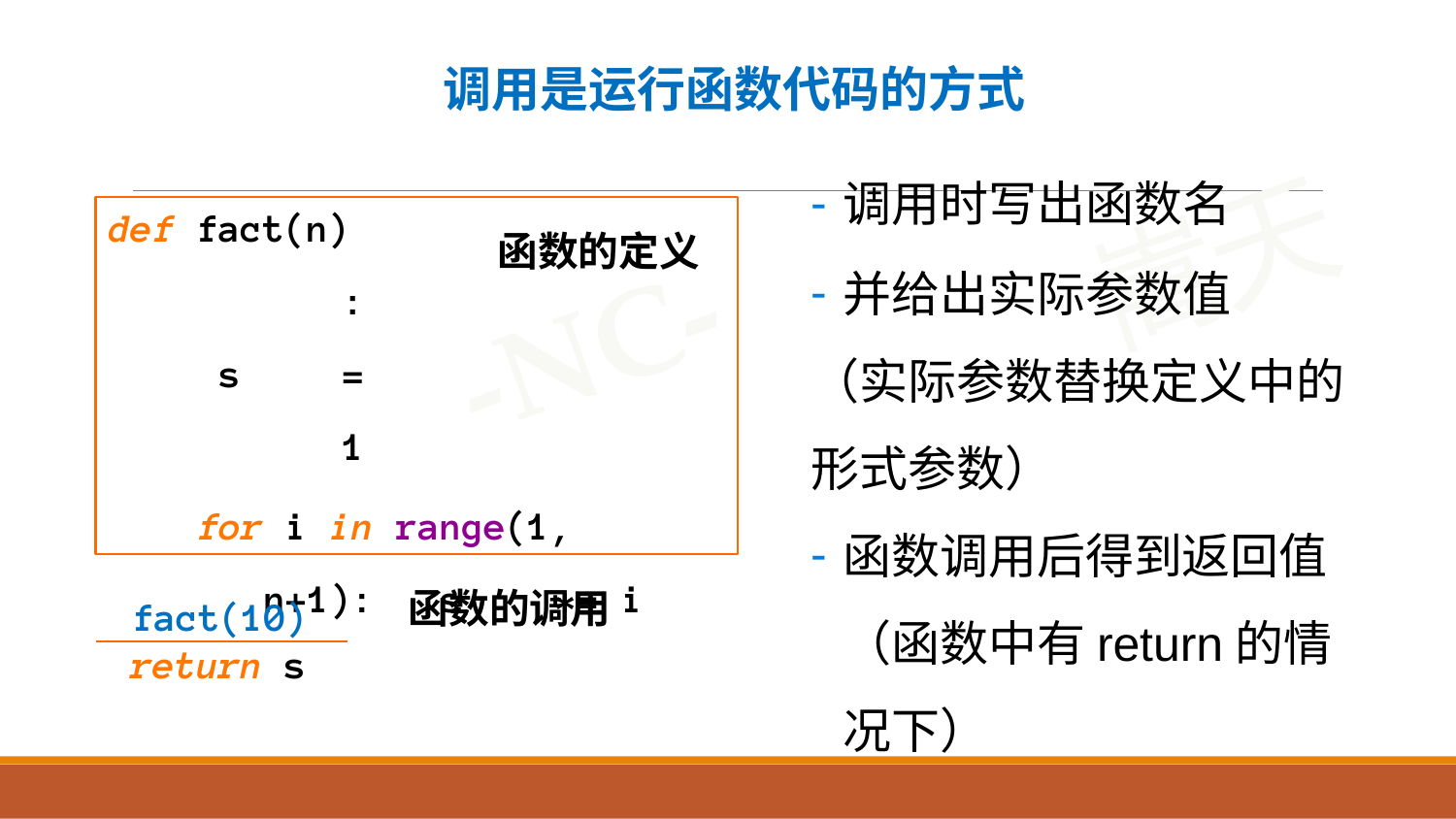

调用是运行函数代码的方式
调用时写出函数名
并给出实际参数值
（实际参数替换定义中的形式参数）
函数调用后得到返回值（函数中有return的情况下）
def fact(n)	:   s	=	1
for i in range(1,	n+1):   s	*= i
return s

函数的定义

函数的调用
fact(10)